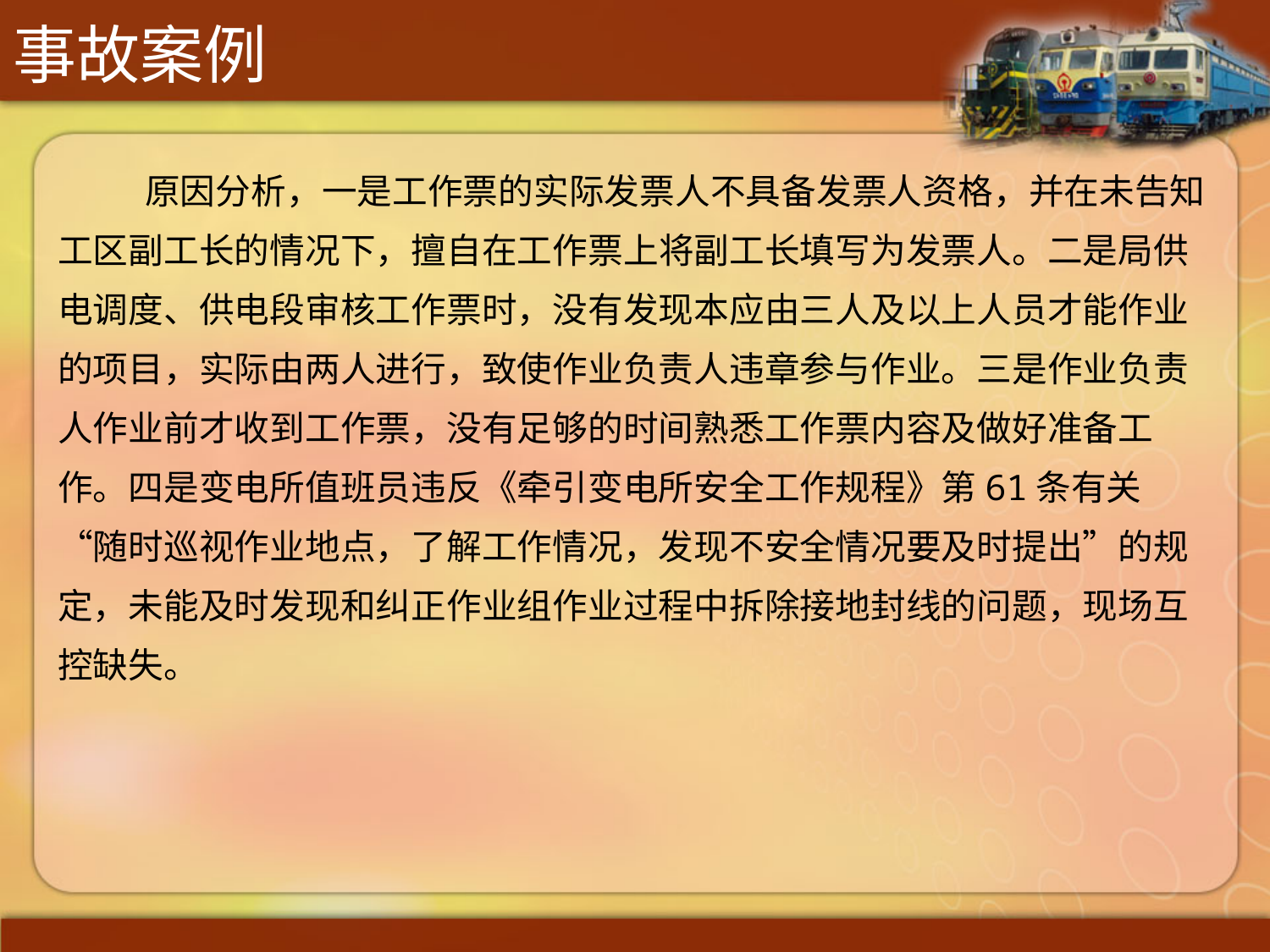

# 事故案例
原因分析，一是工作票的实际发票人不具备发票人资格，并在未告知工区副工长的情况下，擅自在工作票上将副工长填写为发票人。二是局供电调度、供电段审核工作票时，没有发现本应由三人及以上人员才能作业的项目，实际由两人进行，致使作业负责人违章参与作业。三是作业负责人作业前才收到工作票，没有足够的时间熟悉工作票内容及做好准备工作。四是变电所值班员违反《牵引变电所安全工作规程》第61条有关“随时巡视作业地点，了解工作情况，发现不安全情况要及时提出”的规定，未能及时发现和纠正作业组作业过程中拆除接地封线的问题，现场互控缺失。